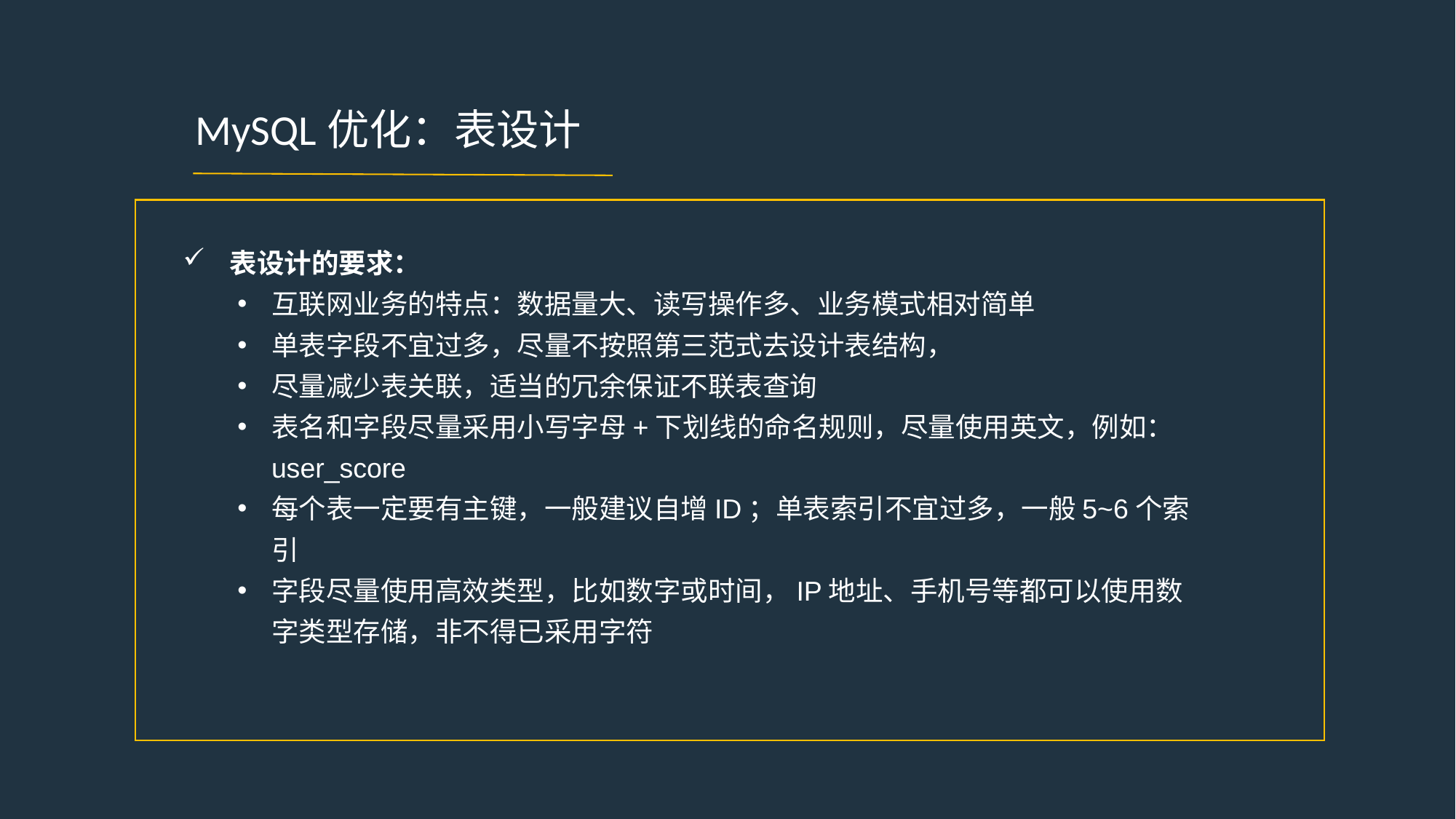

MySQL优化：表设计

 表设计的要求：
互联网业务的特点：数据量大、读写操作多、业务模式相对简单
单表字段不宜过多，尽量不按照第三范式去设计表结构，
尽量减少表关联，适当的冗余保证不联表查询
表名和字段尽量采用小写字母+下划线的命名规则，尽量使用英文，例如：user_score
每个表一定要有主键，一般建议自增ID；单表索引不宜过多，一般5~6个索引
字段尽量使用高效类型，比如数字或时间，IP地址、手机号等都可以使用数字类型存储，非不得已采用字符